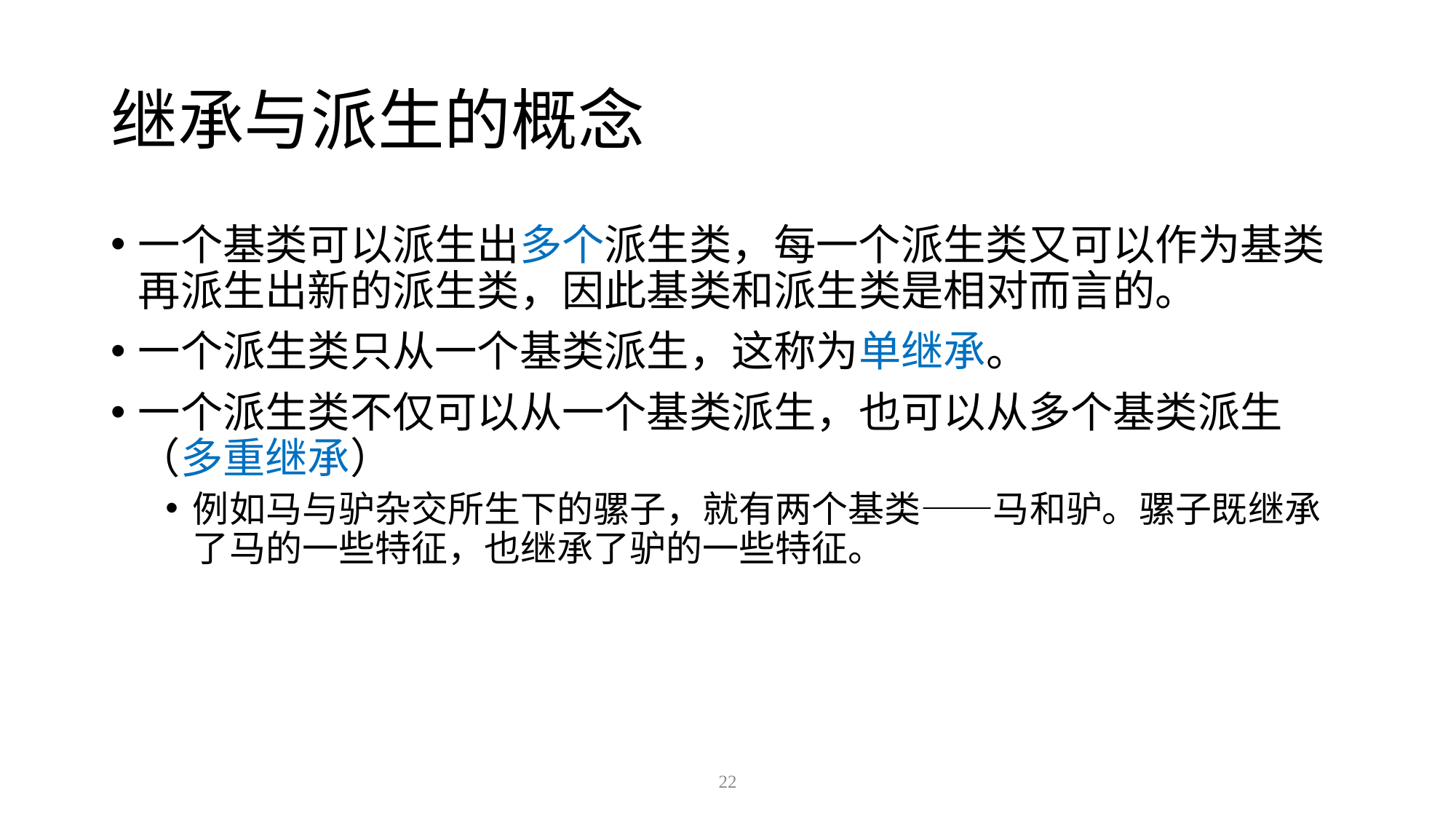

# 继承与派生的概念
一个基类可以派生出多个派生类，每一个派生类又可以作为基类再派生出新的派生类，因此基类和派生类是相对而言的。
一个派生类只从一个基类派生，这称为单继承。
一个派生类不仅可以从一个基类派生，也可以从多个基类派生（多重继承）
例如马与驴杂交所生下的骡子，就有两个基类——马和驴。骡子既继承了马的一些特征，也继承了驴的一些特征。
22